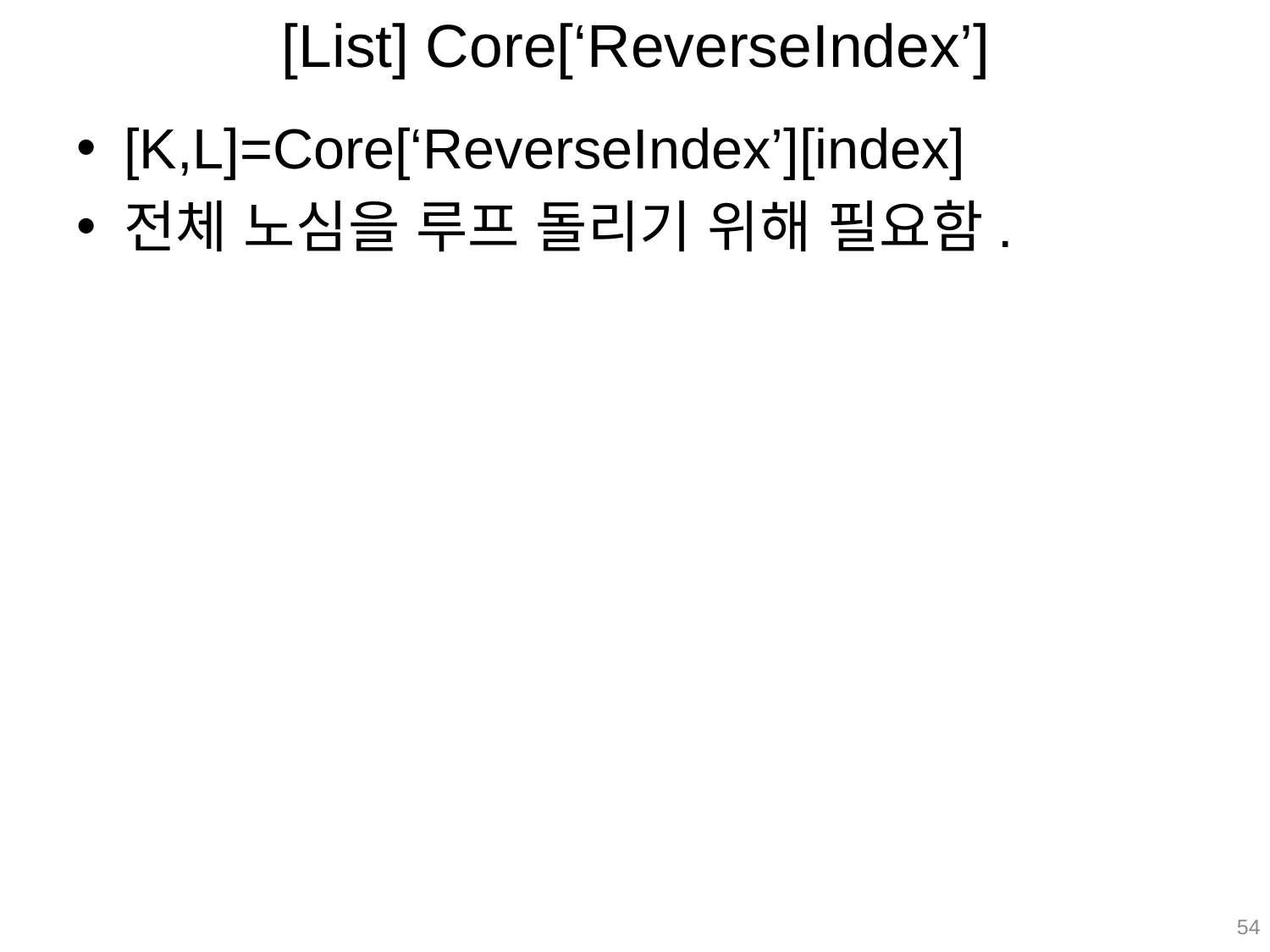

# [List] Core[‘ReverseIndex’]
[K,L]=Core[‘ReverseIndex’][index]
전체 노심을 루프 돌리기 위해 필요함.

54